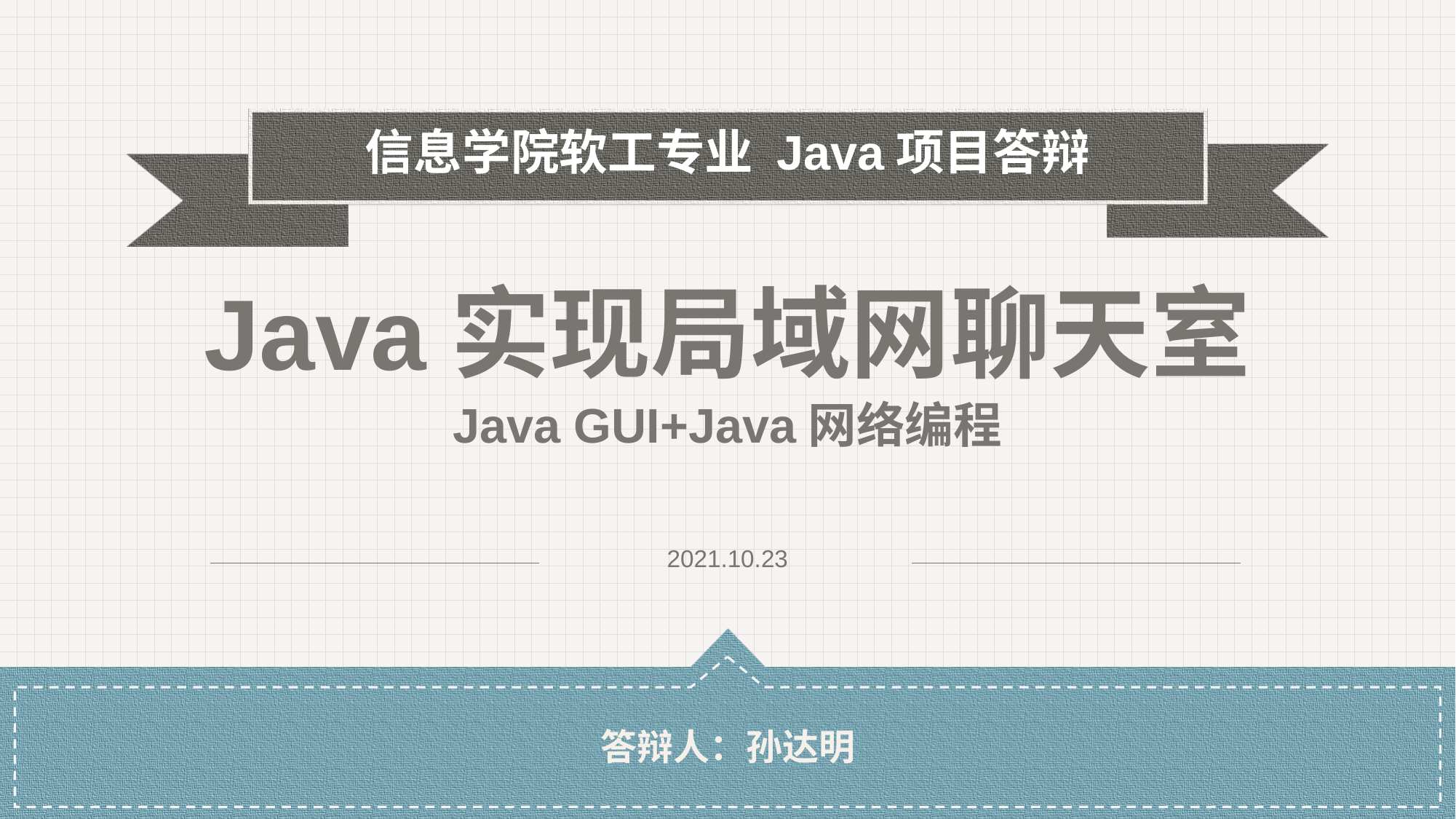

信息学院软工专业 Java项目答辩
Java实现局域网聊天室

Java GUI+Java网络编程
2021.10.23
答辩人：孙达明